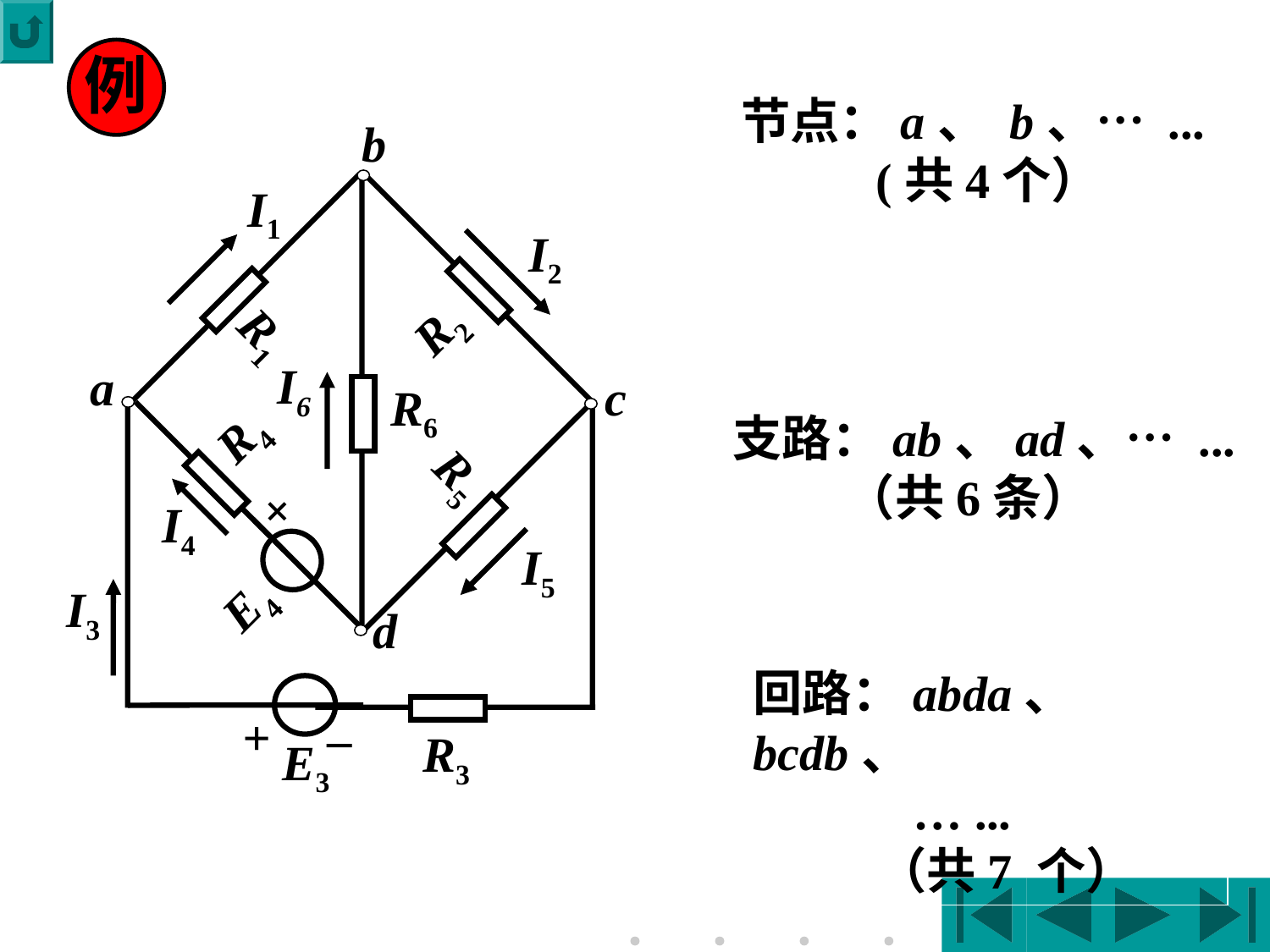

例

b

I1

I2

R2
R1
I6
a

c
R6

R4

R5

+

I4

I5

E4
I3

d

_
+
R3
E3
节点：a、 b、… ...
           (共4个）
支路：ab、ad、… ...
         （共6条）
回路：abda、 bcdb、
             … ...
          （共7 个）